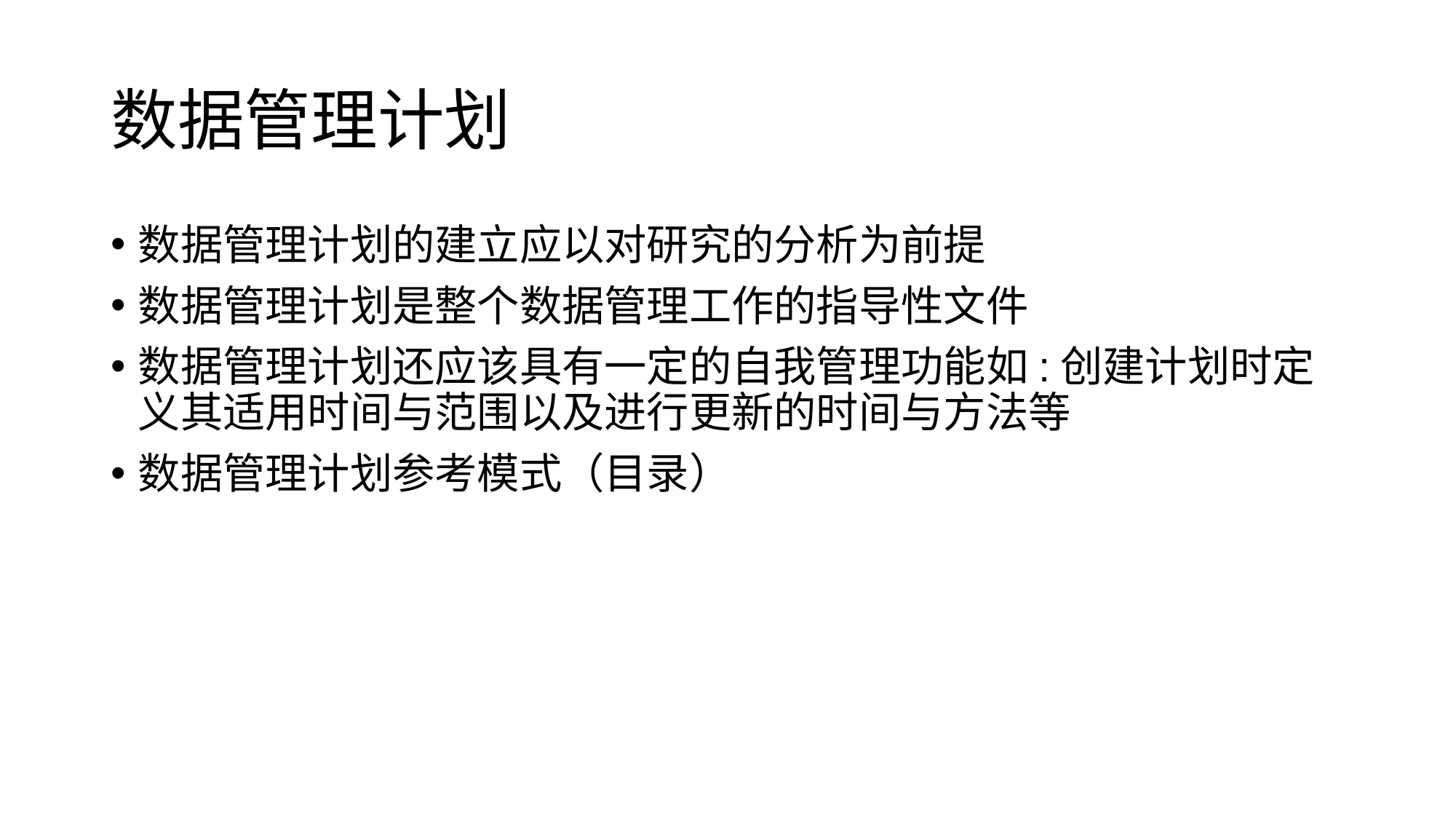

# 数据管理计划
数据管理计划的建立应以对研究的分析为前提
数据管理计划是整个数据管理工作的指导性文件
数据管理计划还应该具有一定的自我管理功能如:创建计划时定义其适用时间与范围以及进行更新的时间与方法等
数据管理计划参考模式（目录）